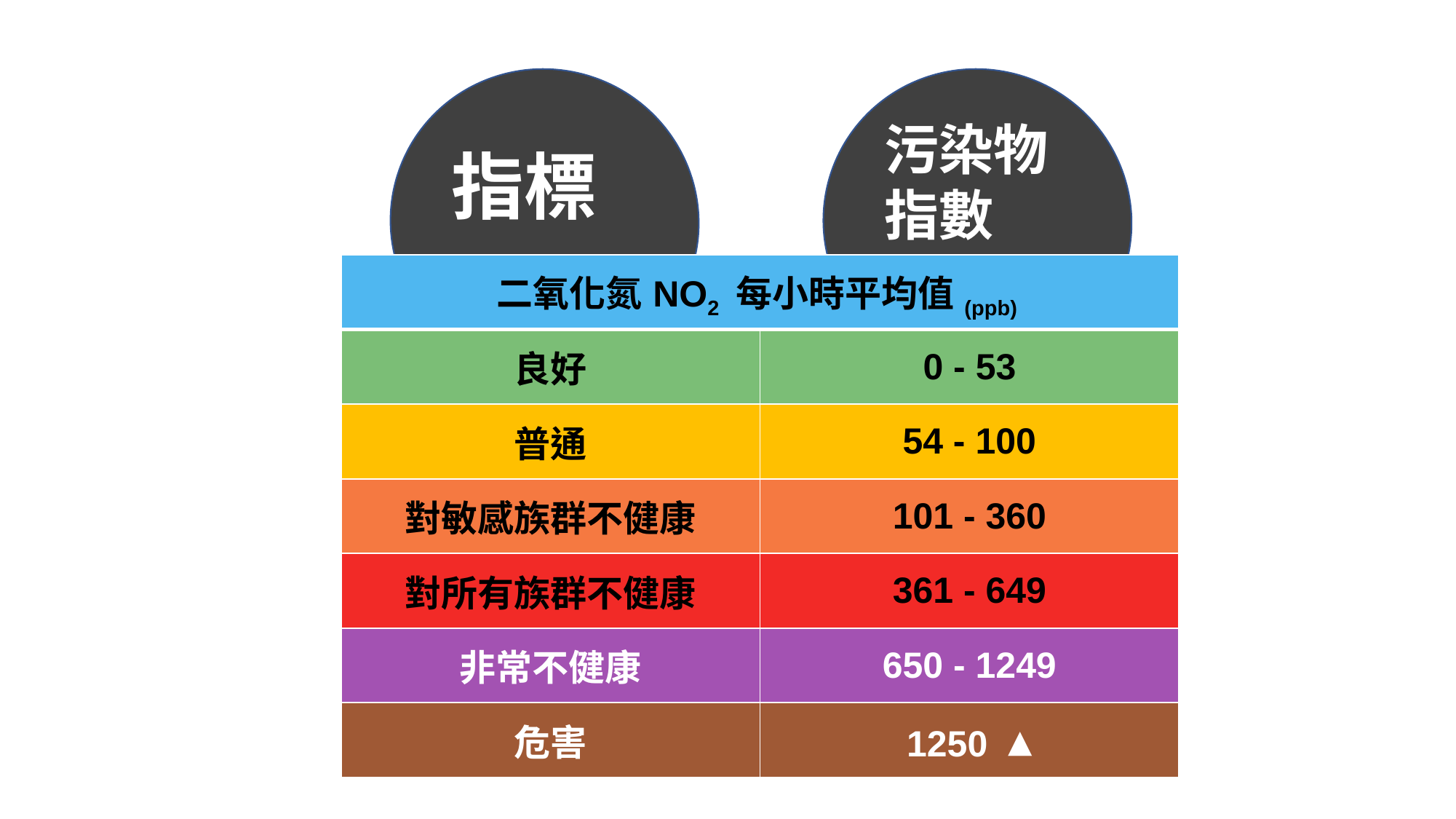

污染物指數

指標
| 二氧化氮NO2 每小時平均值(ppb) |  |
| --- | --- |
| 良好 | 0 - 53 |
| 普通 | 54 - 100 |
| 對敏感族群不健康 | 101 - 360 |
| 對所有族群不健康 | 361 - 649 |
| 非常不健康 | 650 - 1249 |
| 危害 | 1250 ▴ |